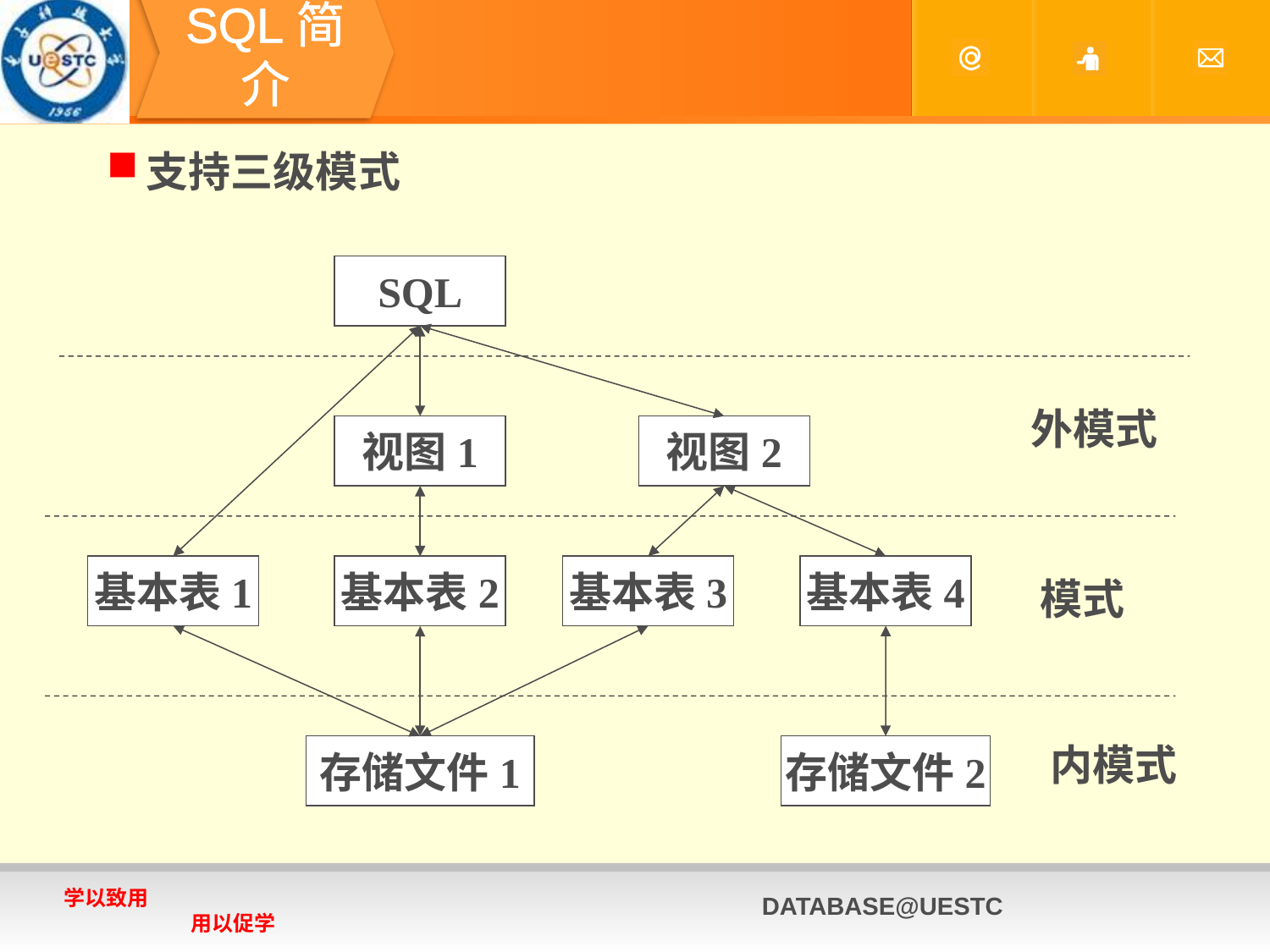

#
SQL简介
支持三级模式
SQL

外模式
视图1
视图2

基本表1
基本表3
基本表4
基本表2
模式

内模式
存储文件1
存储文件2